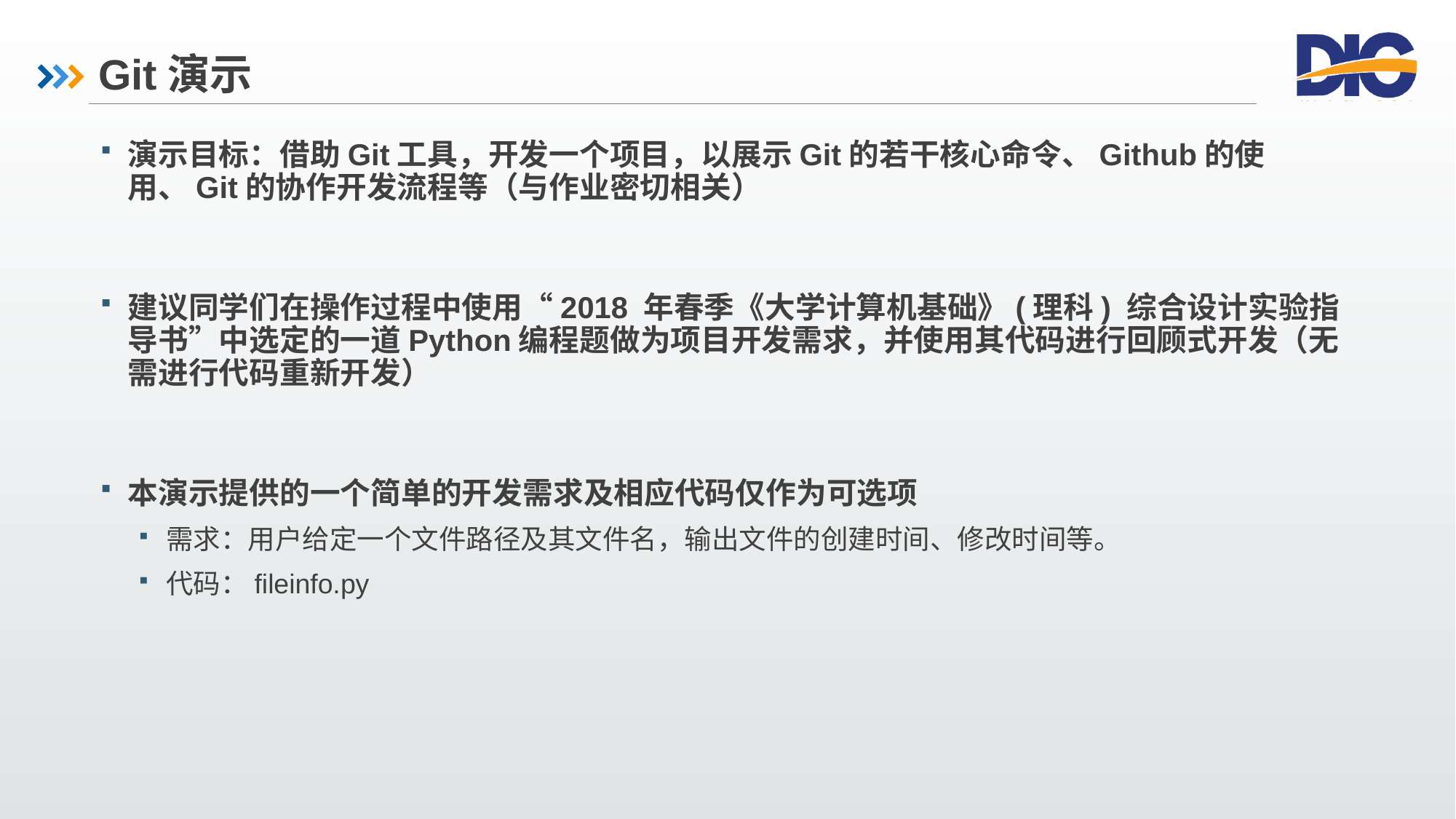

# Git演示
演示目标：借助Git工具，开发一个项目，以展示Git的若干核心命令、Github的使用、Git的协作开发流程等（与作业密切相关）

建议同学们在操作过程中使用“2018 年春季《大学计算机基础》(理科) 综合设计实验指导书”中选定的一道Python编程题做为项目开发需求，并使用其代码进行回顾式开发（无需进行代码重新开发）

本演示提供的一个简单的开发需求及相应代码仅作为可选项
需求：用户给定一个文件路径及其文件名，输出文件的创建时间、修改时间等。
代码：fileinfo.py